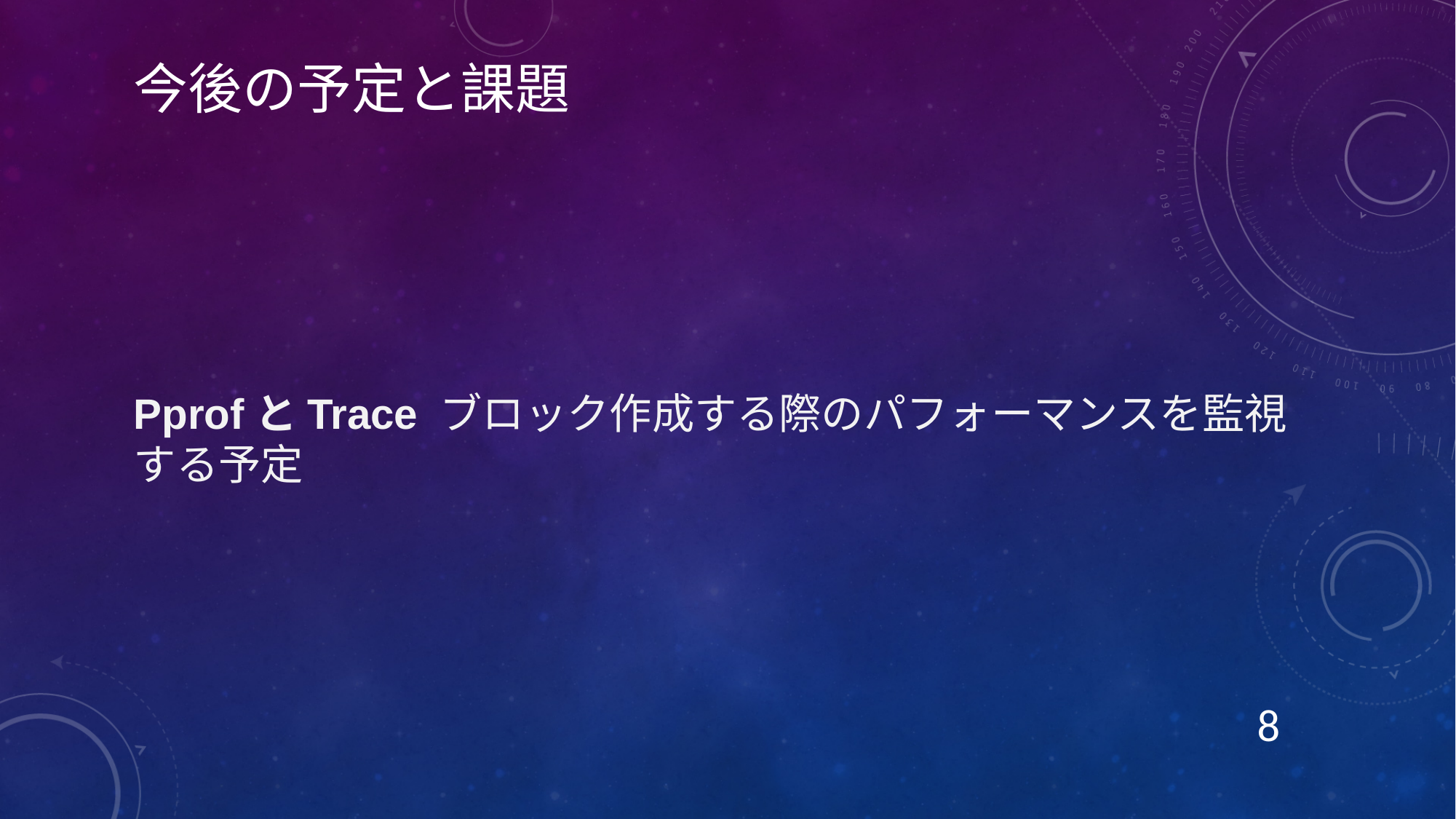

# 今後の予定と課題
PprofとTrace ブロック作成する際のパフォーマンスを監視する予定
8